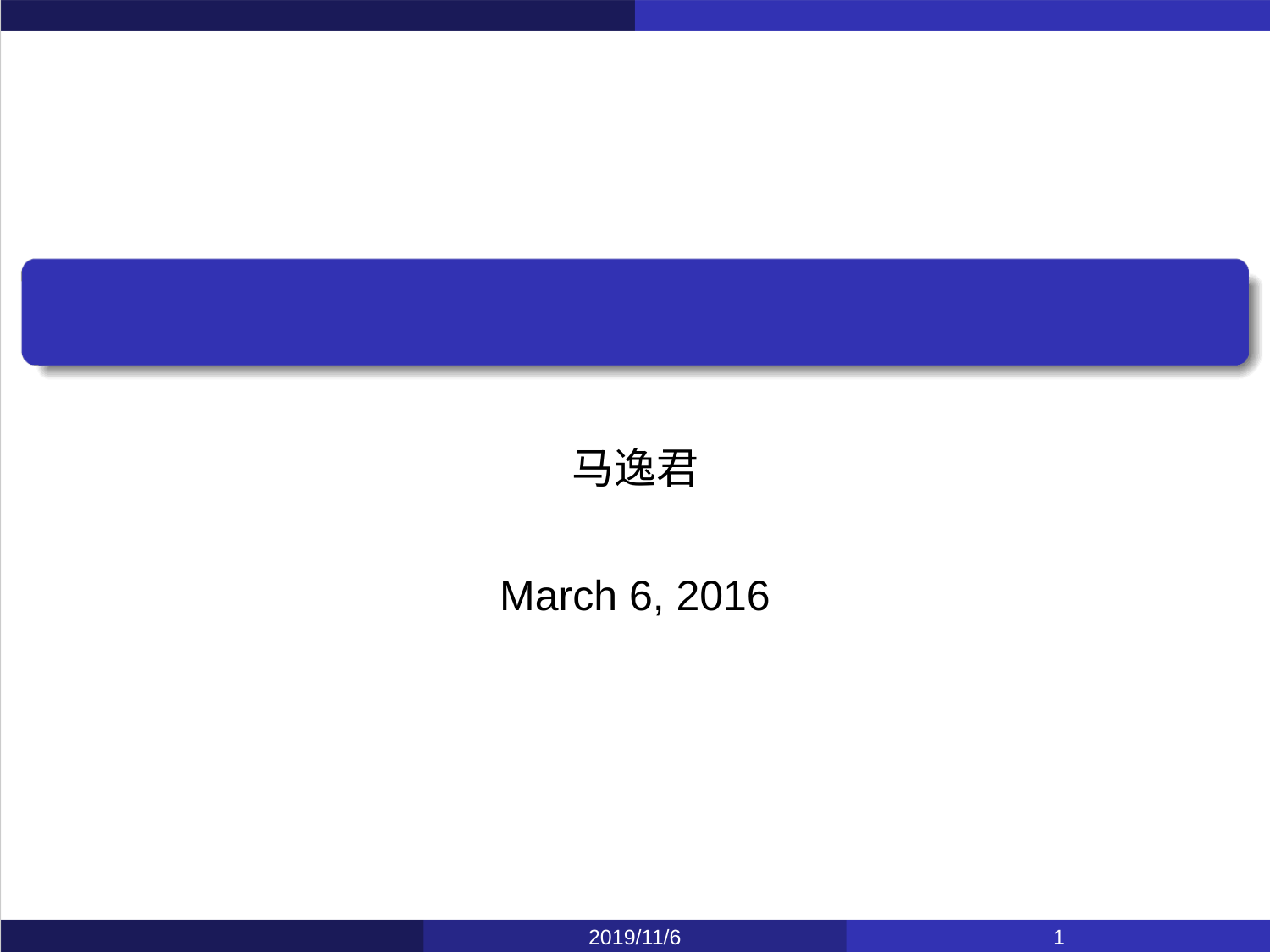

#

马逸君

March 6, 2016
2019/11/6
1